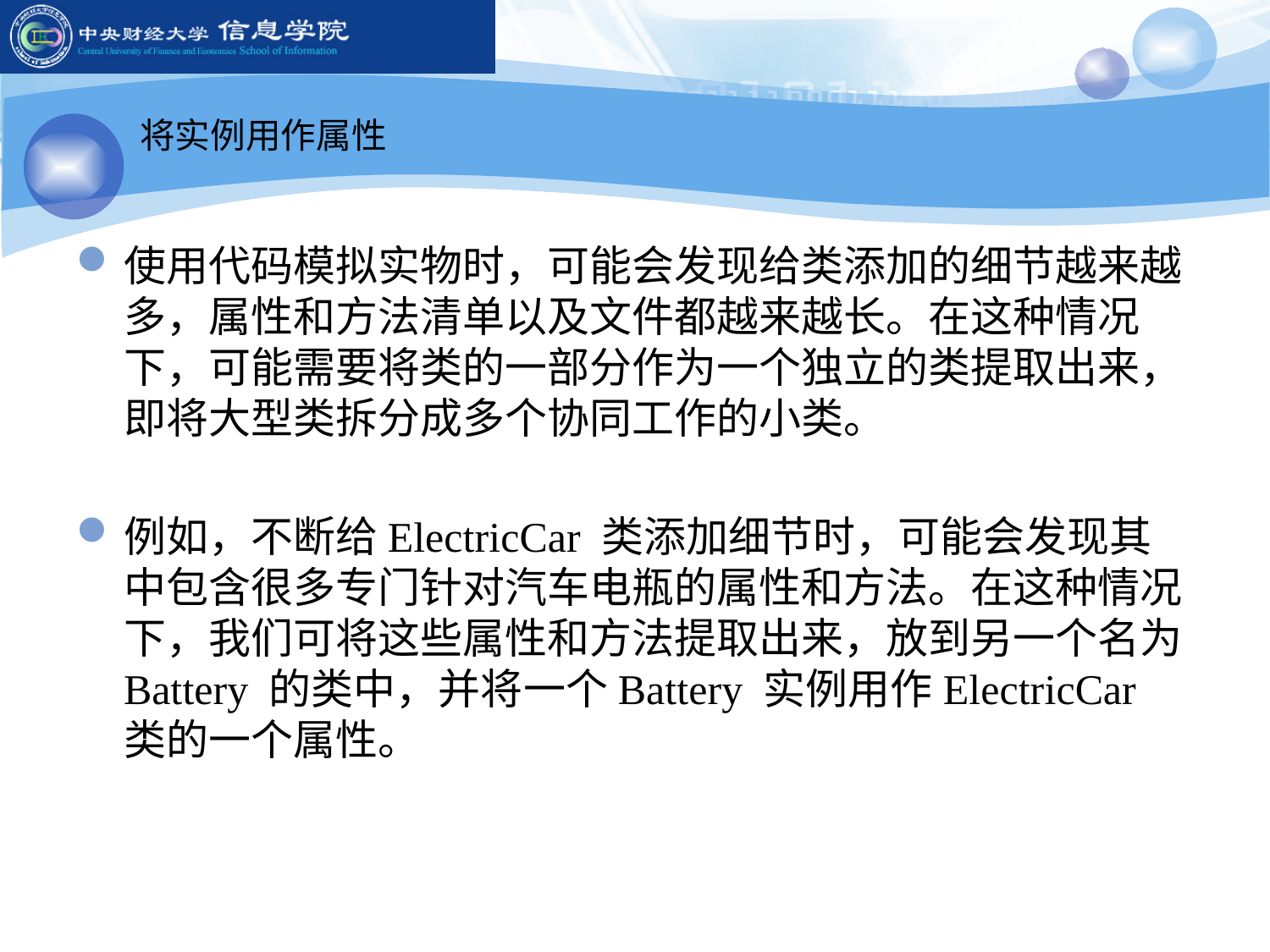

将实例用作属性
使用代码模拟实物时，可能会发现给类添加的细节越来越多，属性和方法清单以及文件都越来越长。在这种情况下，可能需要将类的一部分作为一个独立的类提取出来，即将大型类拆分成多个协同工作的小类。

例如，不断给ElectricCar 类添加细节时，可能会发现其中包含很多专门针对汽车电瓶的属性和方法。在这种情况下，我们可将这些属性和方法提取出来，放到另一个名为Battery 的类中，并将一个Battery 实例用作ElectricCar 类的一个属性。